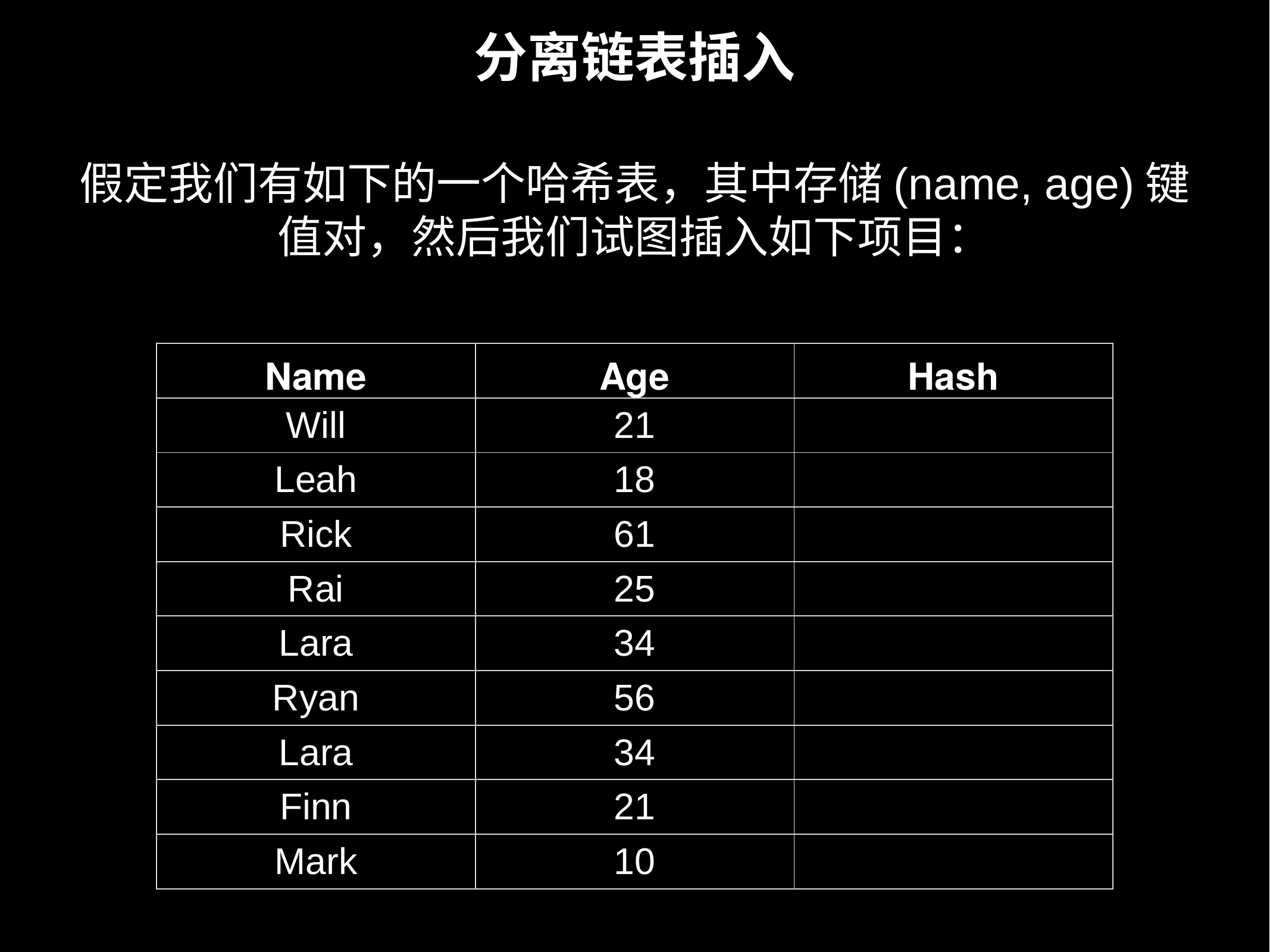

# 分离链表插入
假定我们有如下的一个哈希表，其中存储(name, age)键值对，然后我们试图插入如下项目：
| Name | Age | Hash |
| --- | --- | --- |
| Will | 21 |  |
| Leah | 18 |  |
| Rick | 61 |  |
| Rai | 25 |  |
| Lara | 34 |  |
| Ryan | 56 |  |
| Lara | 34 |  |
| Finn | 21 |  |
| Mark | 10 |  |